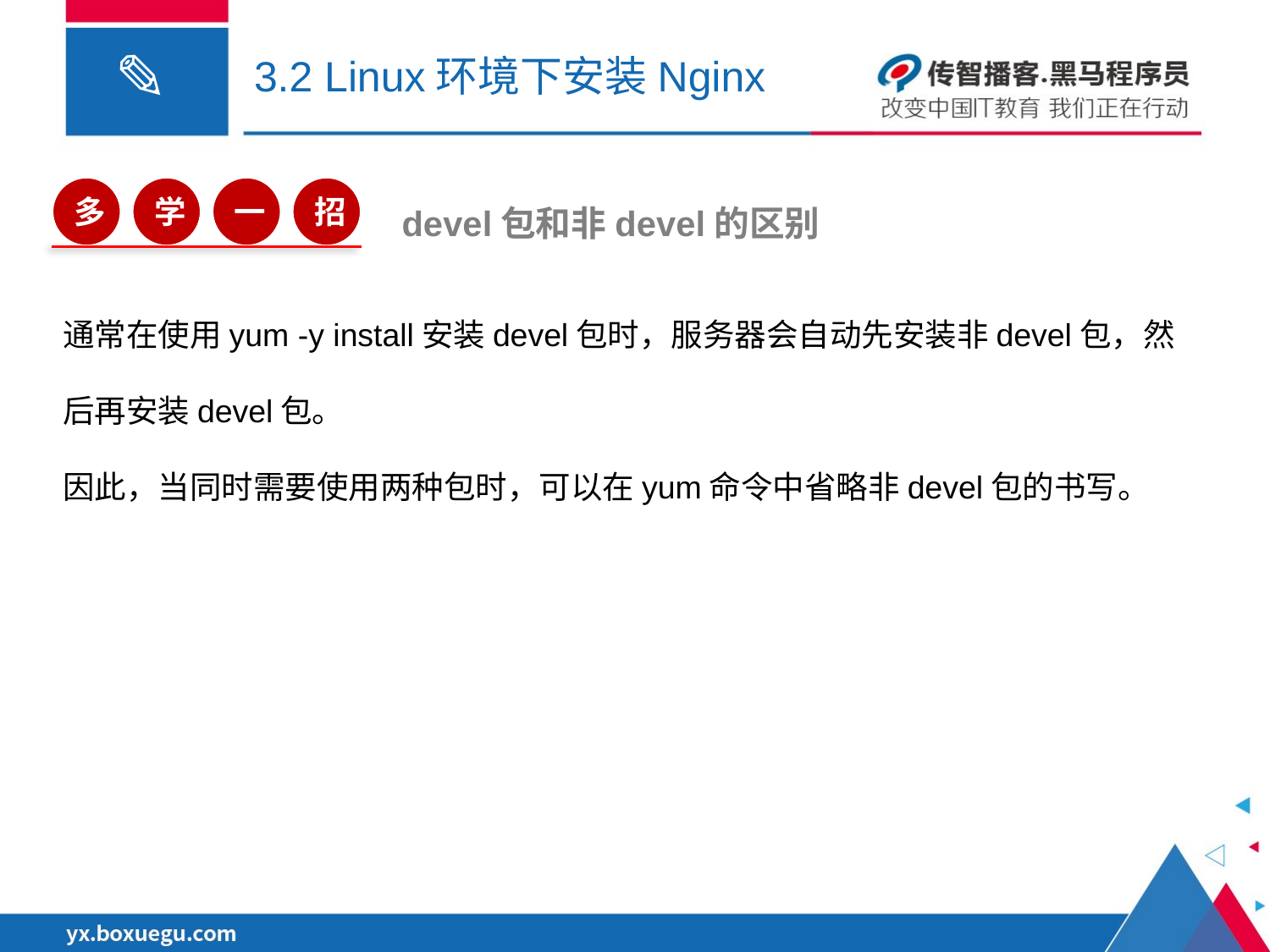

# 3.2 Linux环境下安装Nginx
多
学
一
招
devel包和非devel的区别
通常在使用yum -y install安装devel包时，服务器会自动先安装非devel包，然后再安装devel包。
因此，当同时需要使用两种包时，可以在yum命令中省略非devel包的书写。